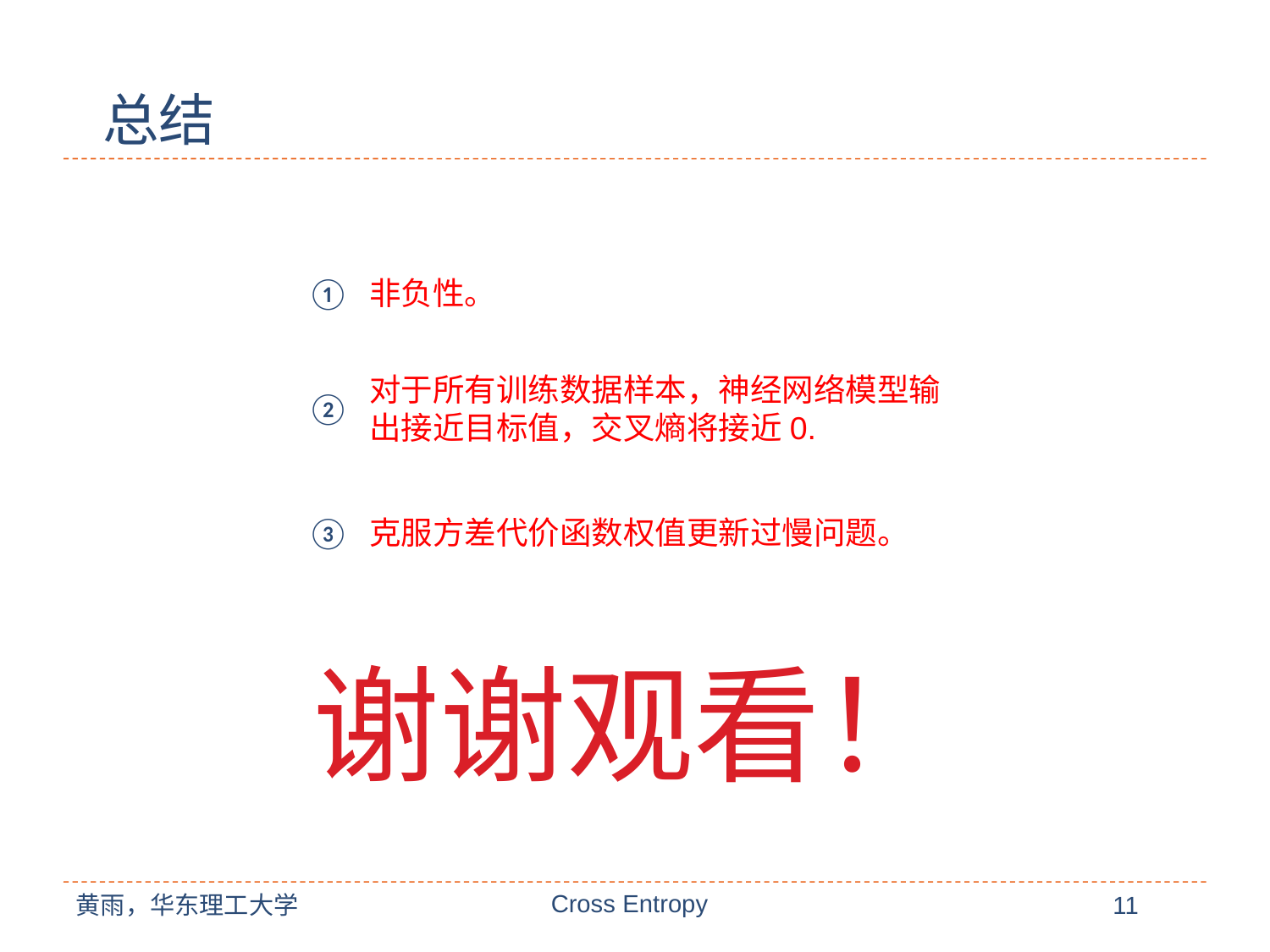

# 总结
①
非负性。
对于所有训练数据样本，神经网络模型输出接近目标值，交叉熵将接近0.
②
③
克服方差代价函数权值更新过慢问题。
谢谢观看！